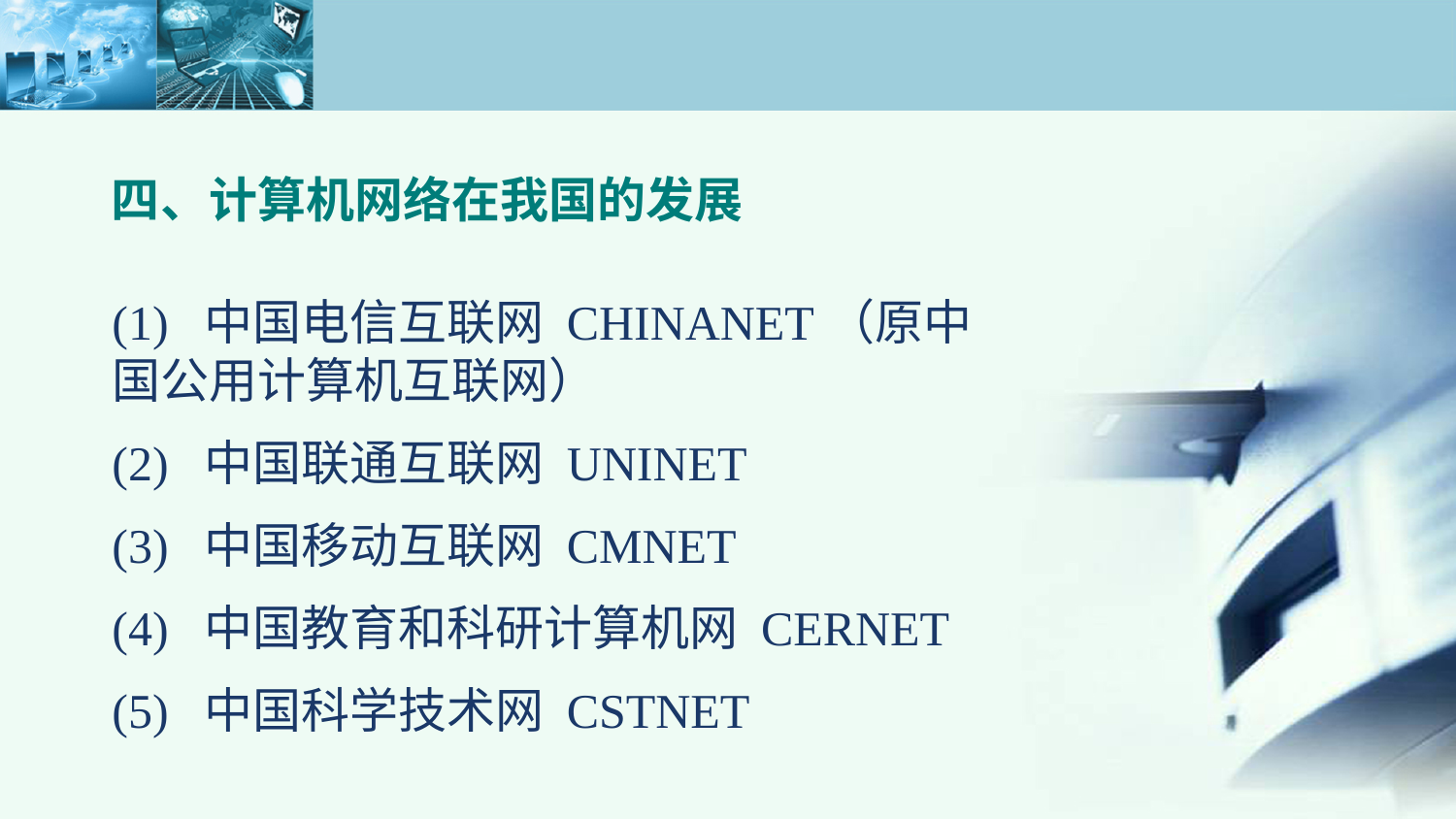

# 四、计算机网络在我国的发展
(1)  中国电信互联网 CHINANET（原中国公用计算机互联网）
(2)  中国联通互联网 UNINET
(3)  中国移动互联网 CMNET
(4)  中国教育和科研计算机网 CERNET
(5)  中国科学技术网 CSTNET